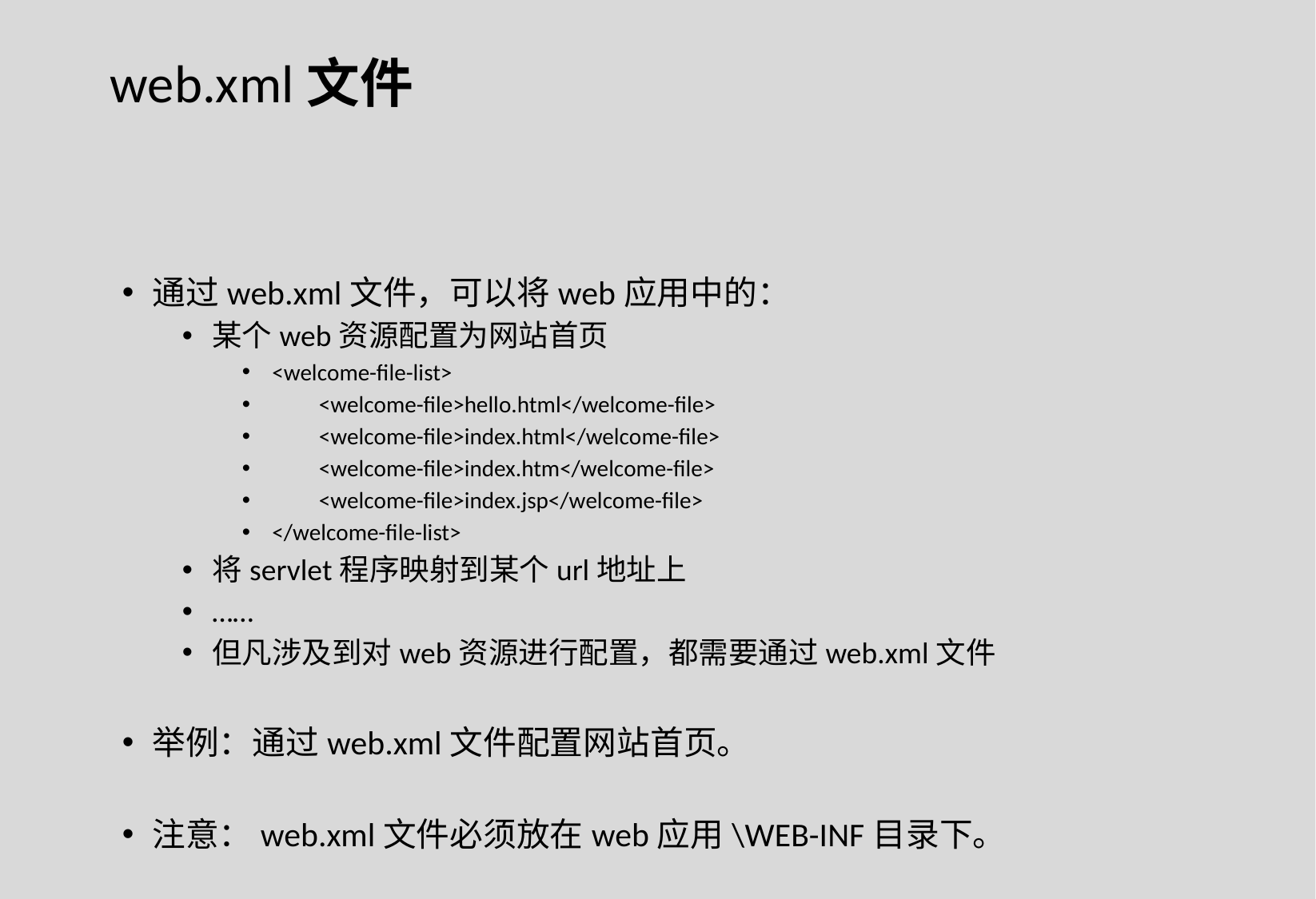

web.xml文件
通过web.xml文件，可以将web应用中的：
某个web资源配置为网站首页
<welcome-file-list>
         <welcome-file>hello.html</welcome-file>
         <welcome-file>index.html</welcome-file>
         <welcome-file>index.htm</welcome-file>
         <welcome-file>index.jsp</welcome-file>
</welcome-file-list>
将servlet程序映射到某个url地址上
……
但凡涉及到对web资源进行配置，都需要通过web.xml文件

举例：通过web.xml文件配置网站首页。

注意：web.xml文件必须放在web应用\WEB-INF目录下。